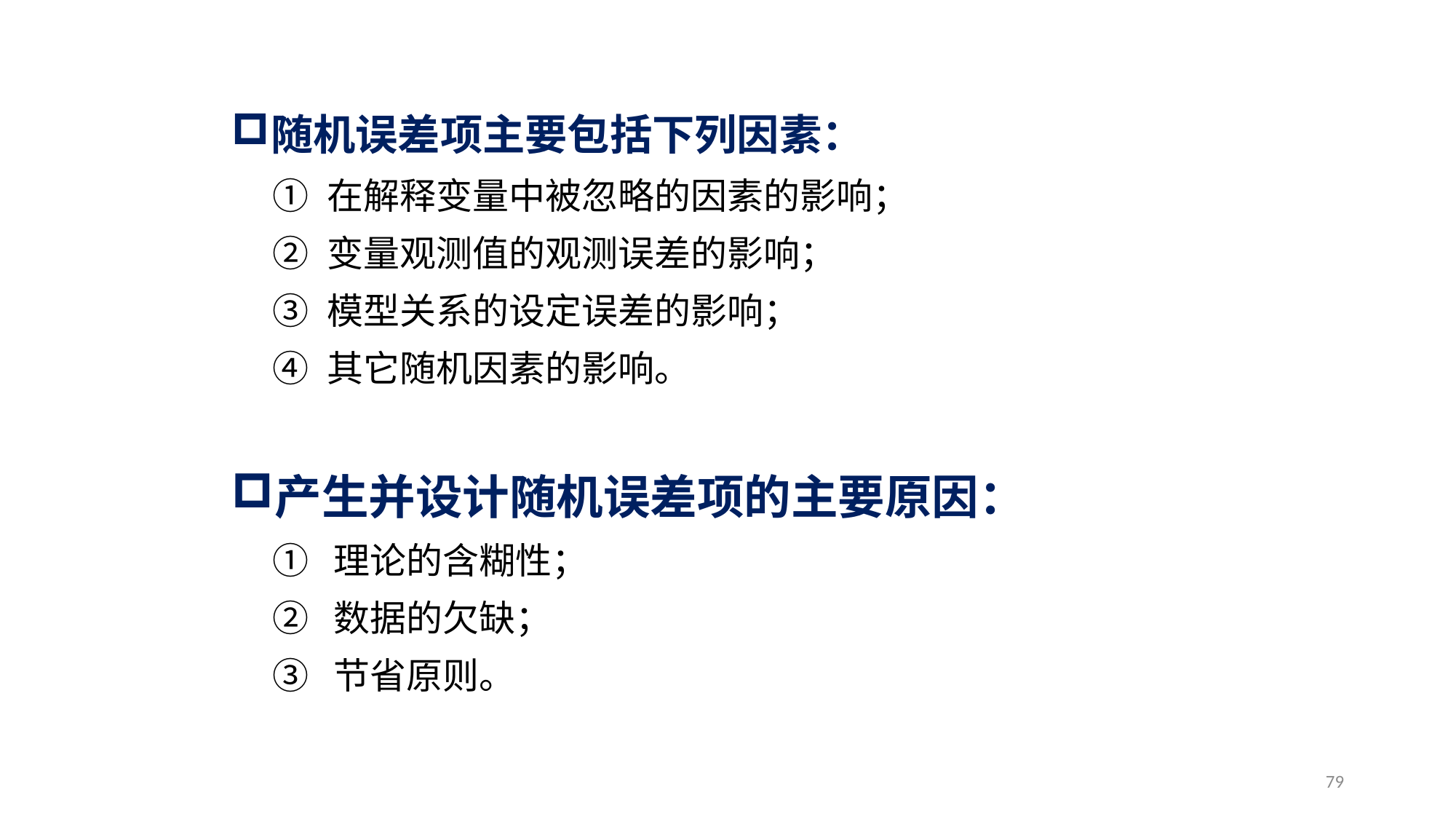

随机误差项主要包括下列因素：
在解释变量中被忽略的因素的影响；
变量观测值的观测误差的影响；
模型关系的设定误差的影响；
其它随机因素的影响。

产生并设计随机误差项的主要原因：
理论的含糊性；
数据的欠缺；
节省原则。
79